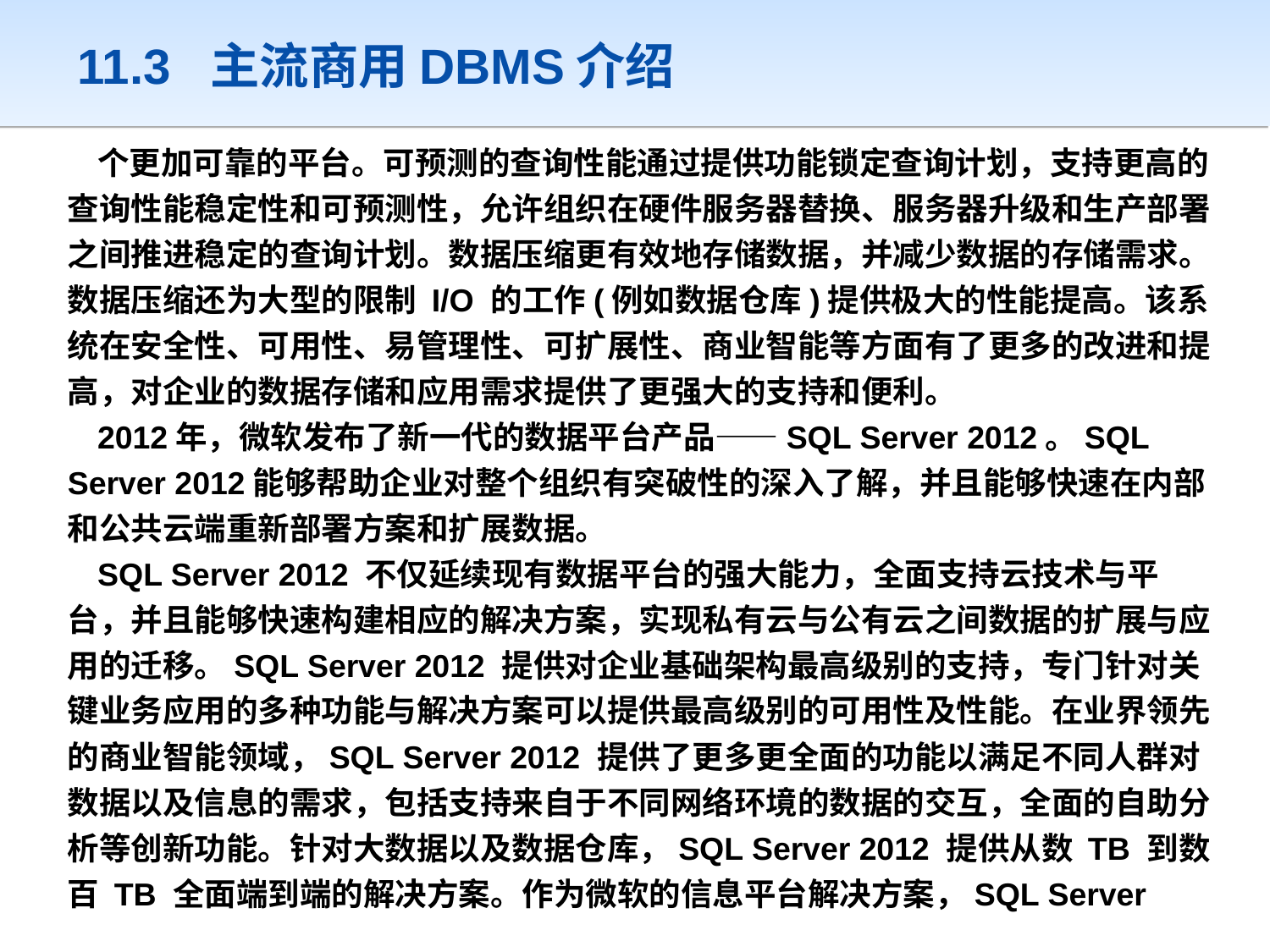

# 11.3  主流商用DBMS介绍
个更加可靠的平台。可预测的查询性能通过提供功能锁定查询计划，支持更高的查询性能稳定性和可预测性，允许组织在硬件服务器替换、服务器升级和生产部署之间推进稳定的查询计划。数据压缩更有效地存储数据，并减少数据的存储需求。数据压缩还为大型的限制 I/O 的工作(例如数据仓库)提供极大的性能提高。该系统在安全性、可用性、易管理性、可扩展性、商业智能等方面有了更多的改进和提高，对企业的数据存储和应用需求提供了更强大的支持和便利。
2012年，微软发布了新一代的数据平台产品——SQL Server 2012。SQL Server 2012能够帮助企业对整个组织有突破性的深入了解，并且能够快速在内部和公共云端重新部署方案和扩展数据。
SQL Server 2012 不仅延续现有数据平台的强大能力，全面支持云技术与平台，并且能够快速构建相应的解决方案，实现私有云与公有云之间数据的扩展与应用的迁移。SQL Server 2012 提供对企业基础架构最高级别的支持，专门针对关键业务应用的多种功能与解决方案可以提供最高级别的可用性及性能。在业界领先的商业智能领域，SQL Server 2012 提供了更多更全面的功能以满足不同人群对数据以及信息的需求，包括支持来自于不同网络环境的数据的交互，全面的自助分析等创新功能。针对大数据以及数据仓库，SQL Server 2012 提供从数 TB 到数百 TB 全面端到端的解决方案。作为微软的信息平台解决方案，SQL Server